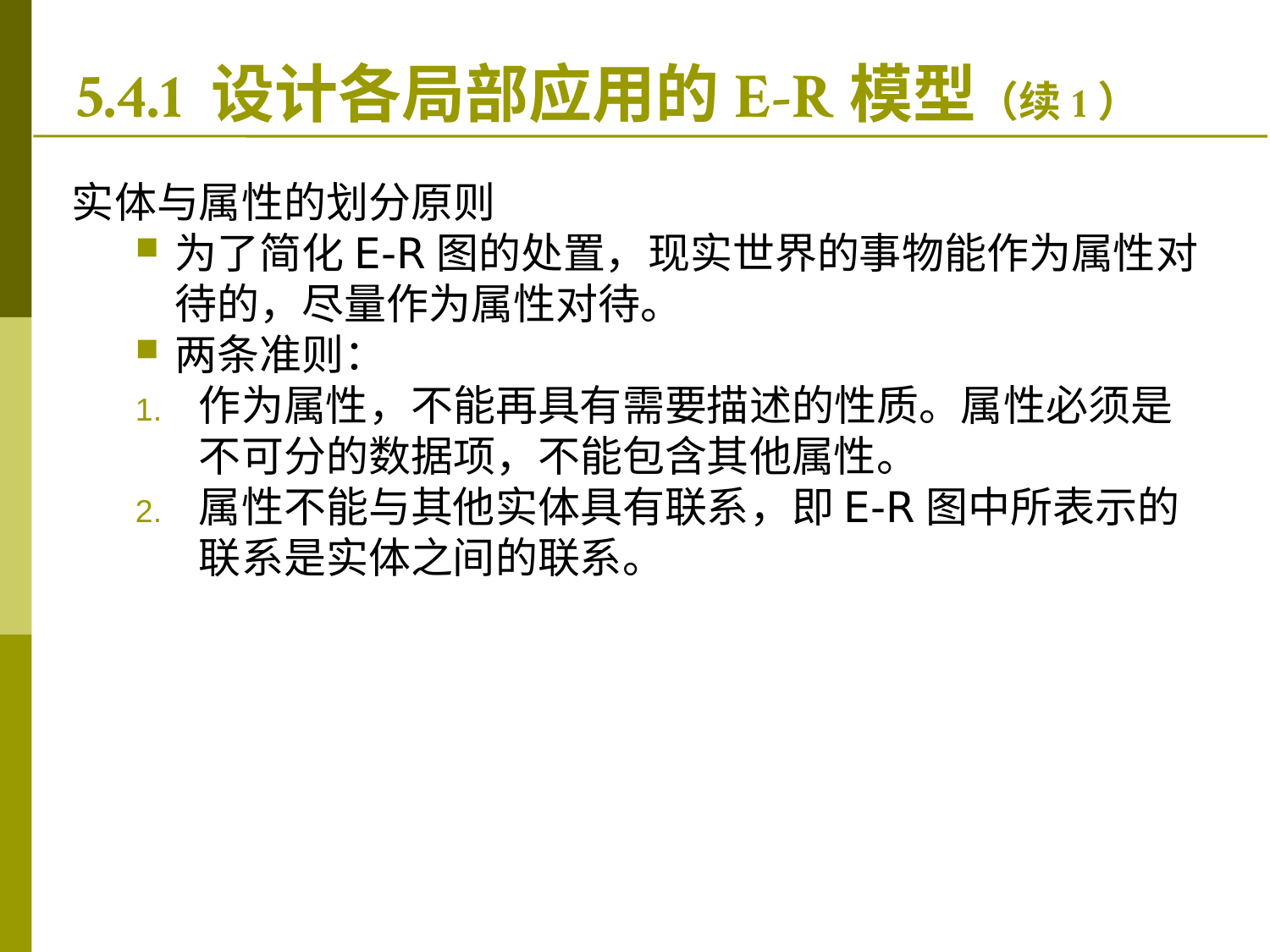

# 5.4.1 设计各局部应用的E-R模型（续1）
实体与属性的划分原则
为了简化E-R图的处置，现实世界的事物能作为属性对待的，尽量作为属性对待。
两条准则：
作为属性，不能再具有需要描述的性质。属性必须是不可分的数据项，不能包含其他属性。
属性不能与其他实体具有联系，即E-R图中所表示的联系是实体之间的联系。